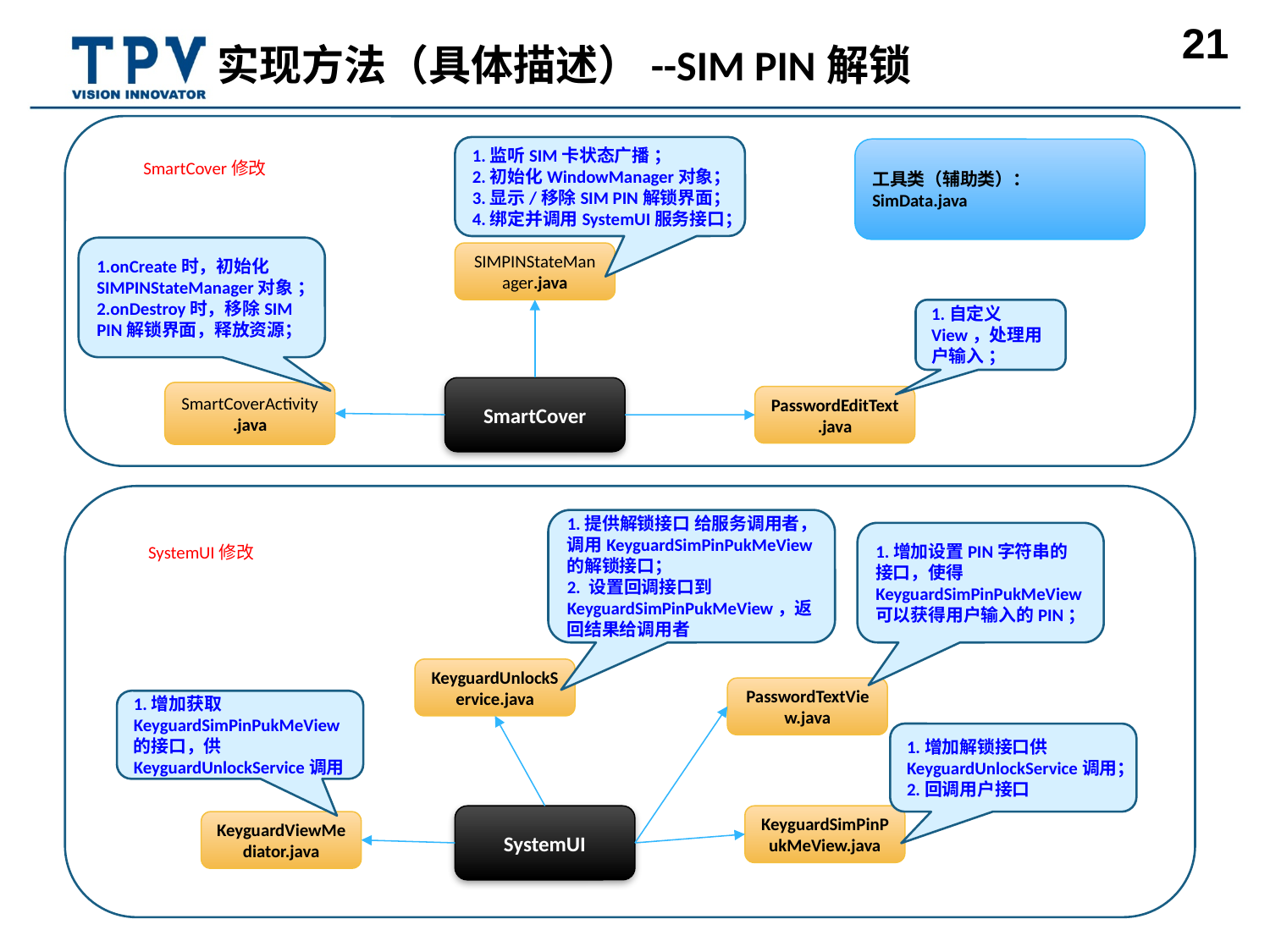

实现方法（具体描述）--SIM PIN解锁

SmartCover修改
1.监听SIM卡状态广播 ；
2.初始化WindowManager对象；
3.显示/移除SIM PIN解锁界面；
4.绑定并调用SystemUI服务接口；
工具类（辅助类）：
SimData.java
1.onCreate时，初始化SIMPINStateManager对象 ；
2.onDestroy时，移除SIM PIN解锁界面，释放资源；
SIMPINStateManager.java
1.自定义View，处理用户输入 ；
SmartCover
SmartCoverActivity.java
PasswordEditText.java

1.提供解锁接口 给服务调用者，调用KeyguardSimPinPukMeView的解锁接口；
2. 设置回调接口到KeyguardSimPinPukMeView，返回结果给调用者
SystemUI修改
1.增加设置PIN字符串的接口，使得KeyguardSimPinPukMeView可以获得用户输入的PIN；
KeyguardUnlockService.java
PasswordTextView.java
1.增加获取KeyguardSimPinPukMeView的接口，供KeyguardUnlockService调用
1.增加解锁接口供 KeyguardUnlockService调用；
2.回调用户接口
SystemUI
KeyguardSimPinPukMeView.java
KeyguardViewMediator.java